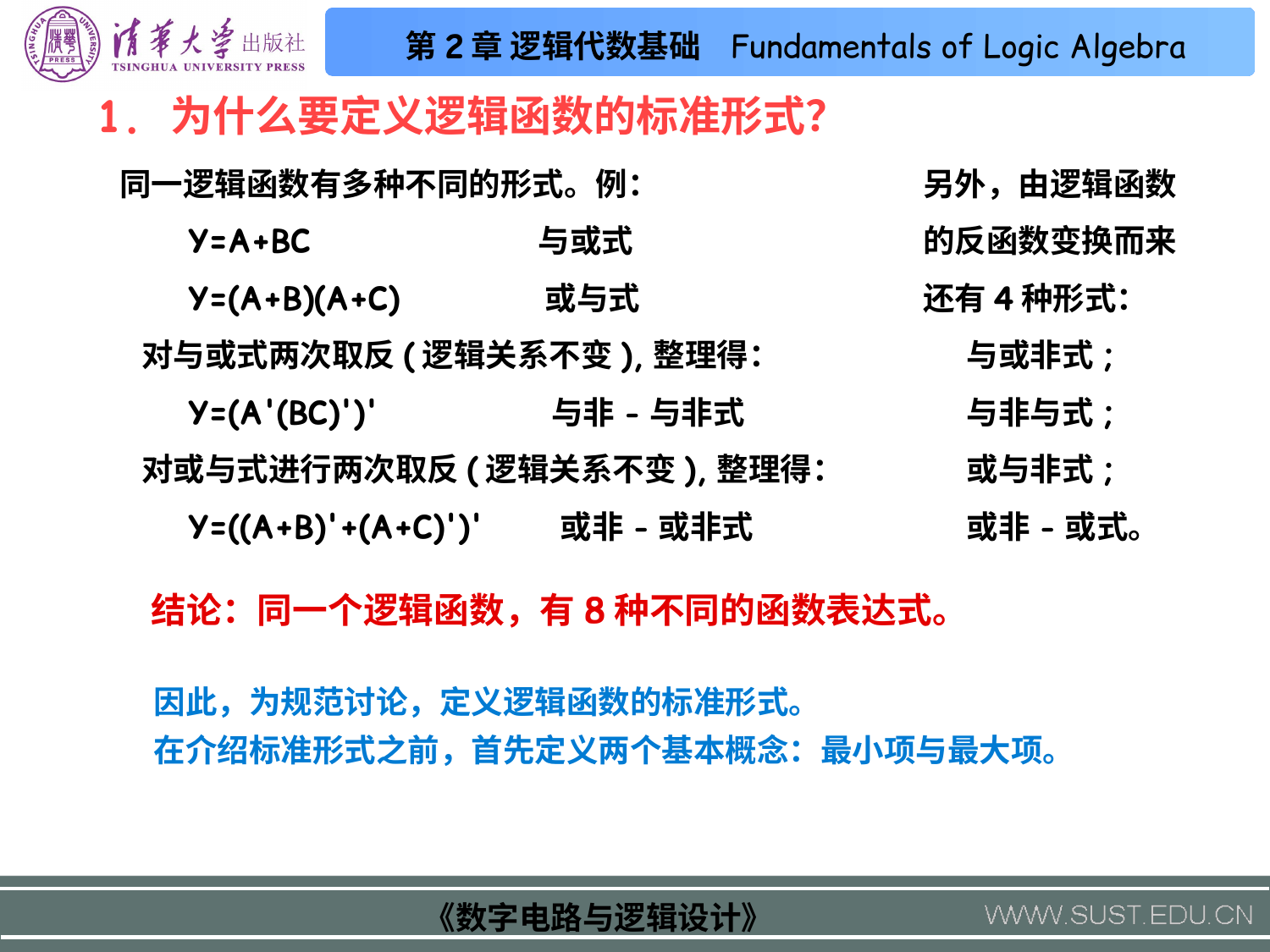

1. 为什么要定义逻辑函数的标准形式？
另外，由逻辑函数的反函数变换而来还有4种形式：
     与或非式;
     与非与式;
     或与非式;
     或非-或式。
同一逻辑函数有多种不同的形式。例：
     Y=A+BC                与或式
     Y=(A+B)(A+C)          或与式
  对与或式两次取反(逻辑关系不变),整理得：
     Y=(A'(BC)')'            与非-与非式
  对或与式进行两次取反(逻辑关系不变),整理得：
     Y=((A+B)'+(A+C)')'     或非-或非式
结论：同一个逻辑函数，有8种不同的函数表达式。
因此，为规范讨论，定义逻辑函数的标准形式。
在介绍标准形式之前，首先定义两个基本概念：最小项与最大项。